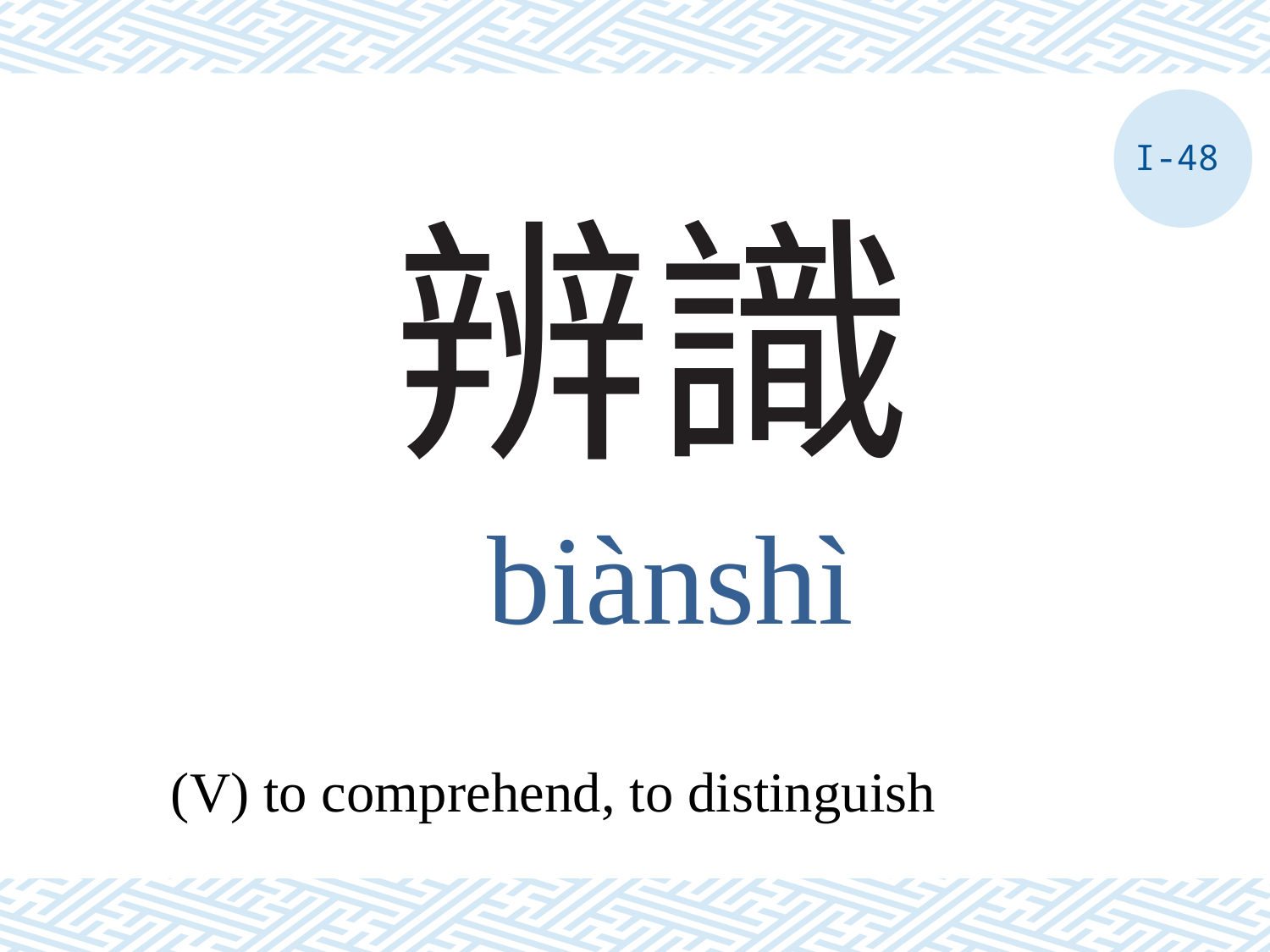

I-48
# 辨識
biànshì
(V) to comprehend, to distinguish